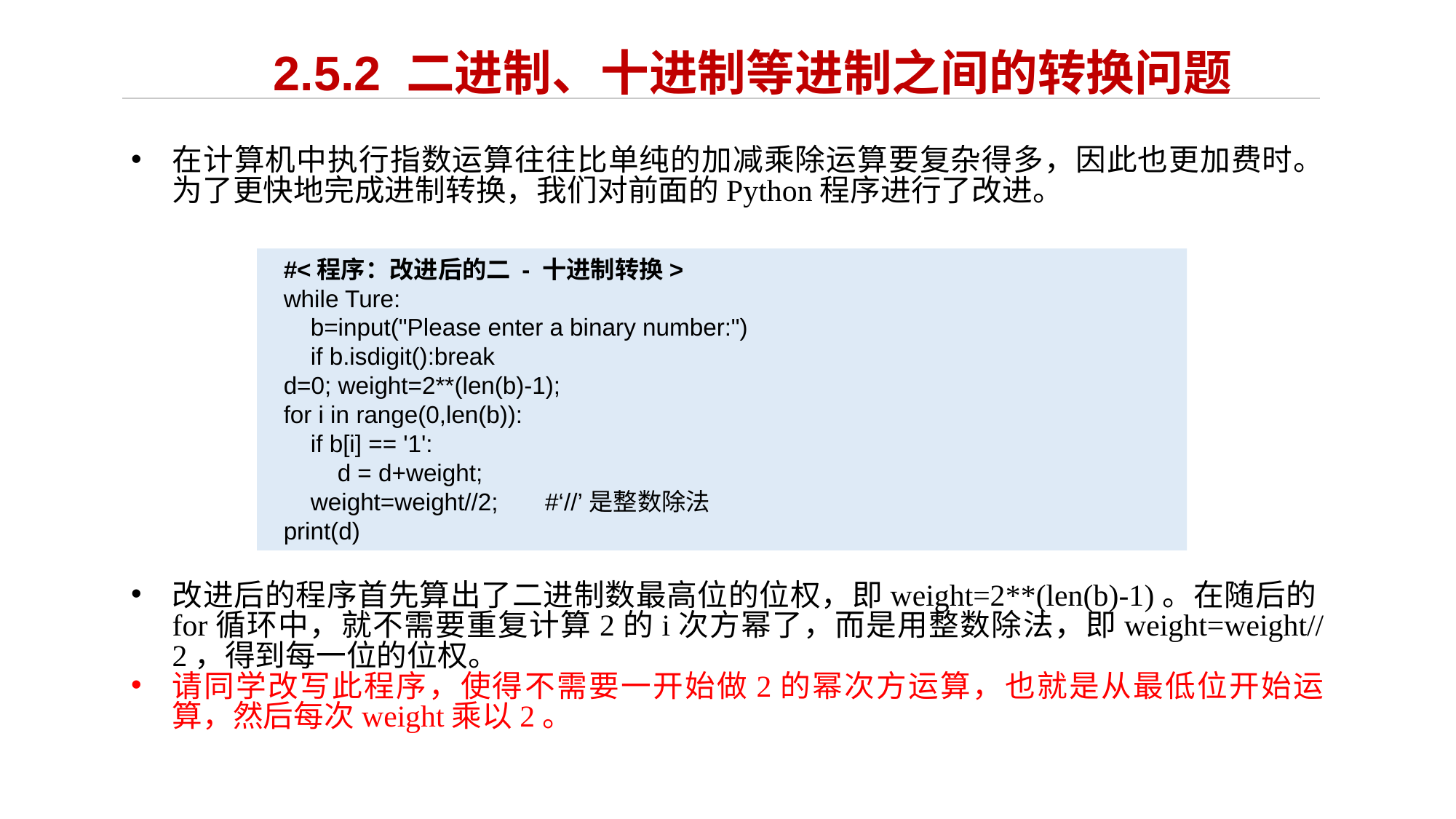

# 2.5.2 二进制、十进制等进制之间的转换问题
在计算机中执行指数运算往往比单纯的加减乘除运算要复杂得多，因此也更加费时。为了更快地完成进制转换，我们对前面的Python程序进行了改进。
#<程序：改进后的二 - 十进制转换>
while Ture:
    b=input("Please enter a binary number:")
    if b.isdigit():break
d=0; weight=2**(len(b)-1);
for i in range(0,len(b)):
    if b[i] == '1':
        d = d+weight;
    weight=weight//2;       #‘//’是整数除法
print(d)
改进后的程序首先算出了二进制数最高位的位权，即weight=2**(len(b)-1)。在随后的for循环中，就不需要重复计算2的i次方幂了，而是用整数除法，即weight=weight//2，得到每一位的位权。
请同学改写此程序，使得不需要一开始做2的幂次方运算，也就是从最低位开始运算，然后每次weight乘以2。